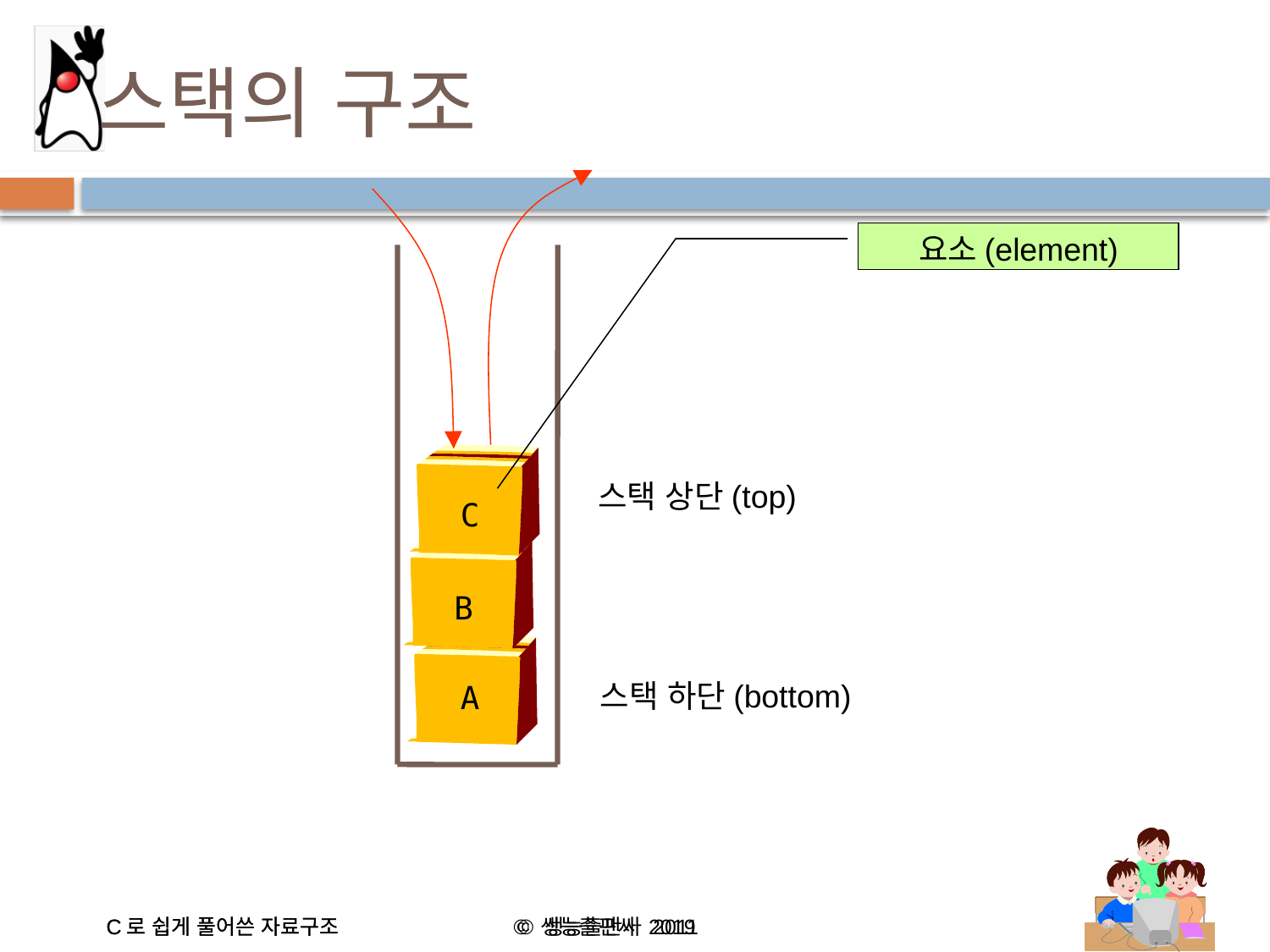

# 스택의 구조

요소(element)

스택 상단(top)
C

B

스택 하단(bottom)
A